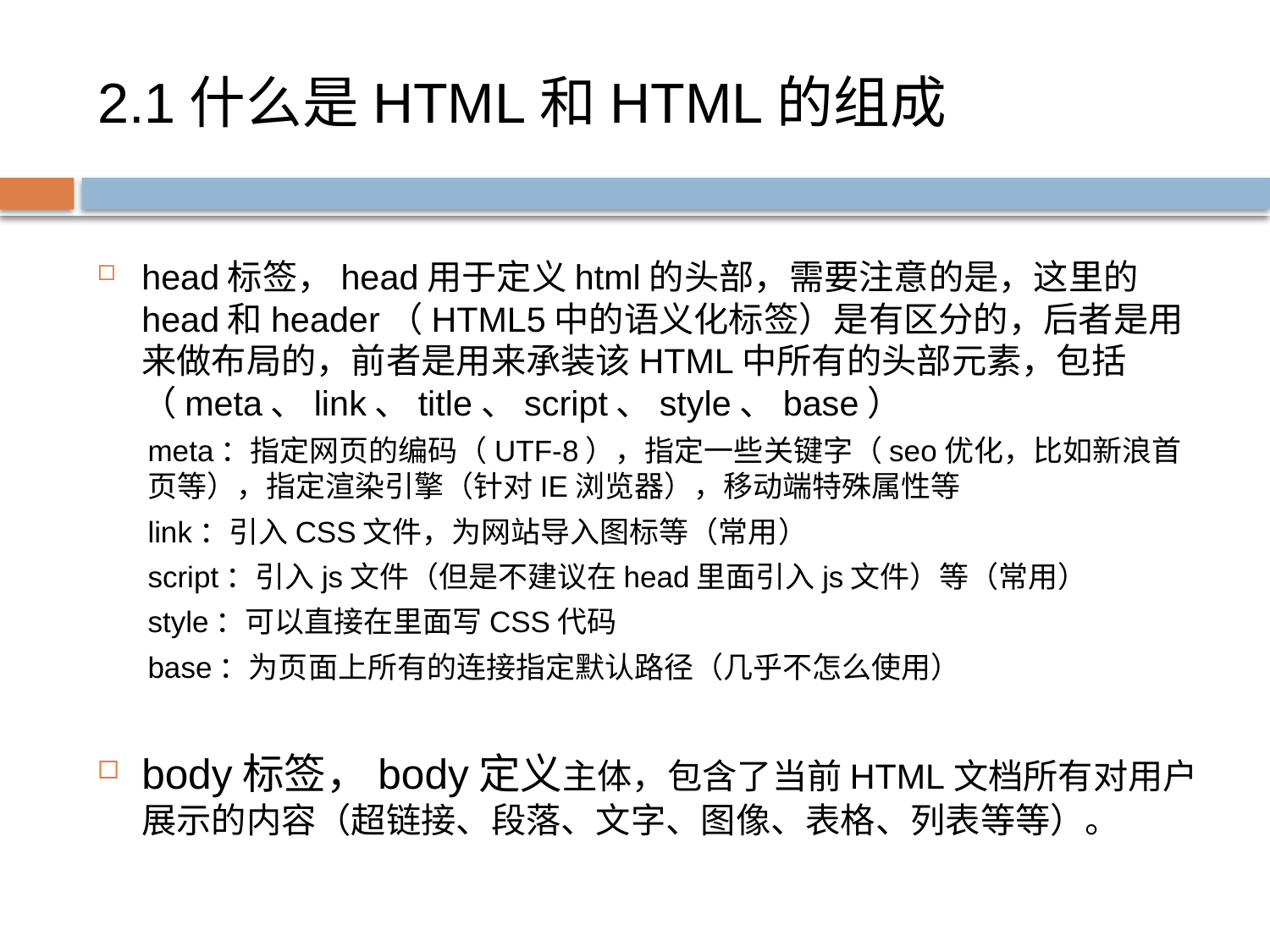

# 2.1什么是HTML和HTML的组成
head标签，head用于定义html的头部，需要注意的是，这里的head和header（HTML5中的语义化标签）是有区分的，后者是用来做布局的，前者是用来承装该HTML中所有的头部元素，包括（meta、link、title、script、style、base）
	meta：指定网页的编码（UTF-8），指定一些关键字（seo优化，比如新浪首页等），指定渲染引擎（针对IE浏览器），移动端特殊属性等
	link：引入CSS文件，为网站导入图标等（常用）
	script：引入js文件（但是不建议在head里面引入js文件）等（常用）
	style：可以直接在里面写CSS代码
	base：为页面上所有的连接指定默认路径（几乎不怎么使用）

body标签，body定义主体，包含了当前HTML文档所有对用户展示的内容（超链接、段落、文字、图像、表格、列表等等）。